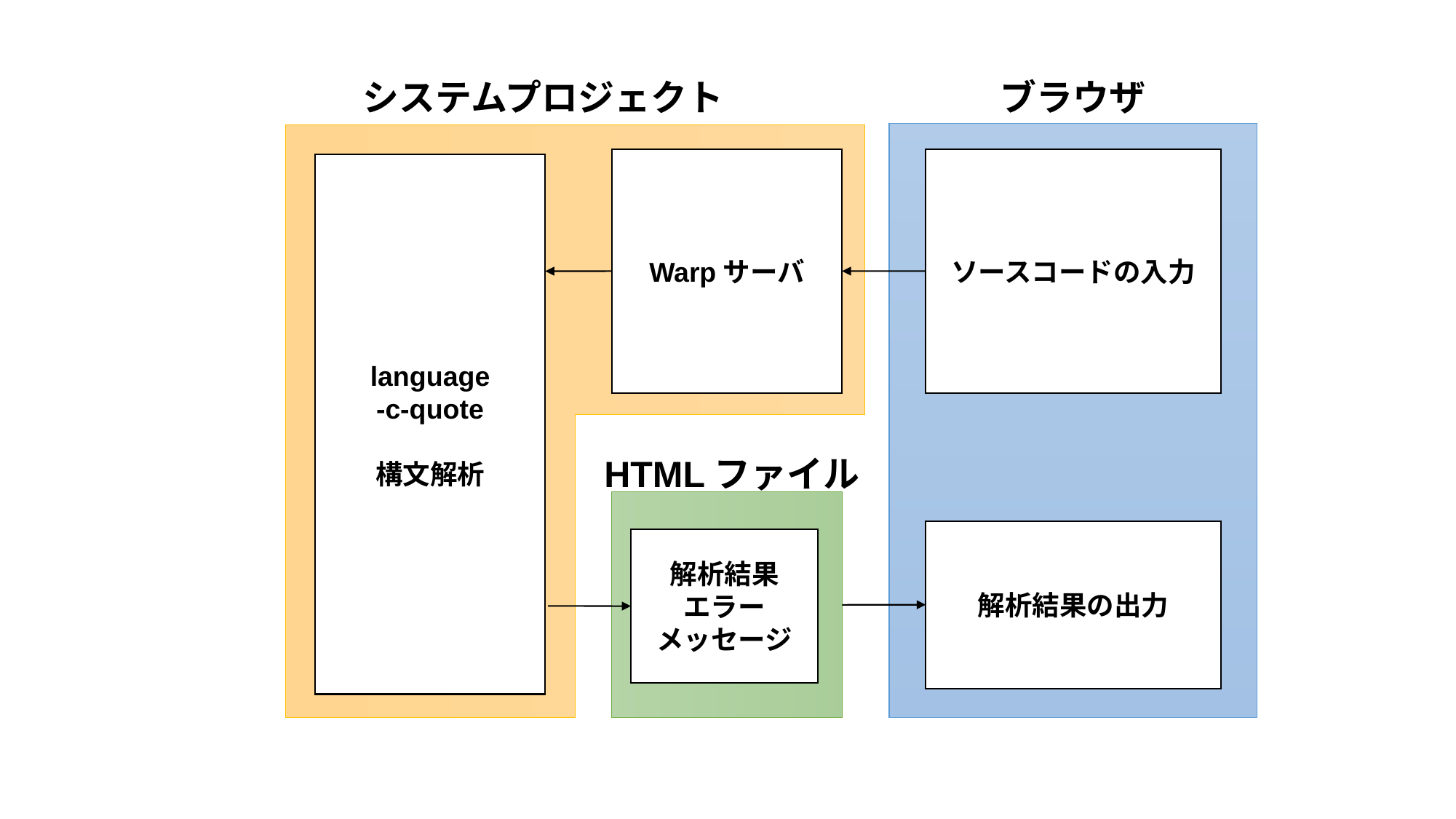

システムプロジェクト
ブラウザ

ソースコードの入力
Warpサーバ
language
-c-quote

構文解析
HTMLファイル

解析結果の出力
解析結果
エラー
メッセージ